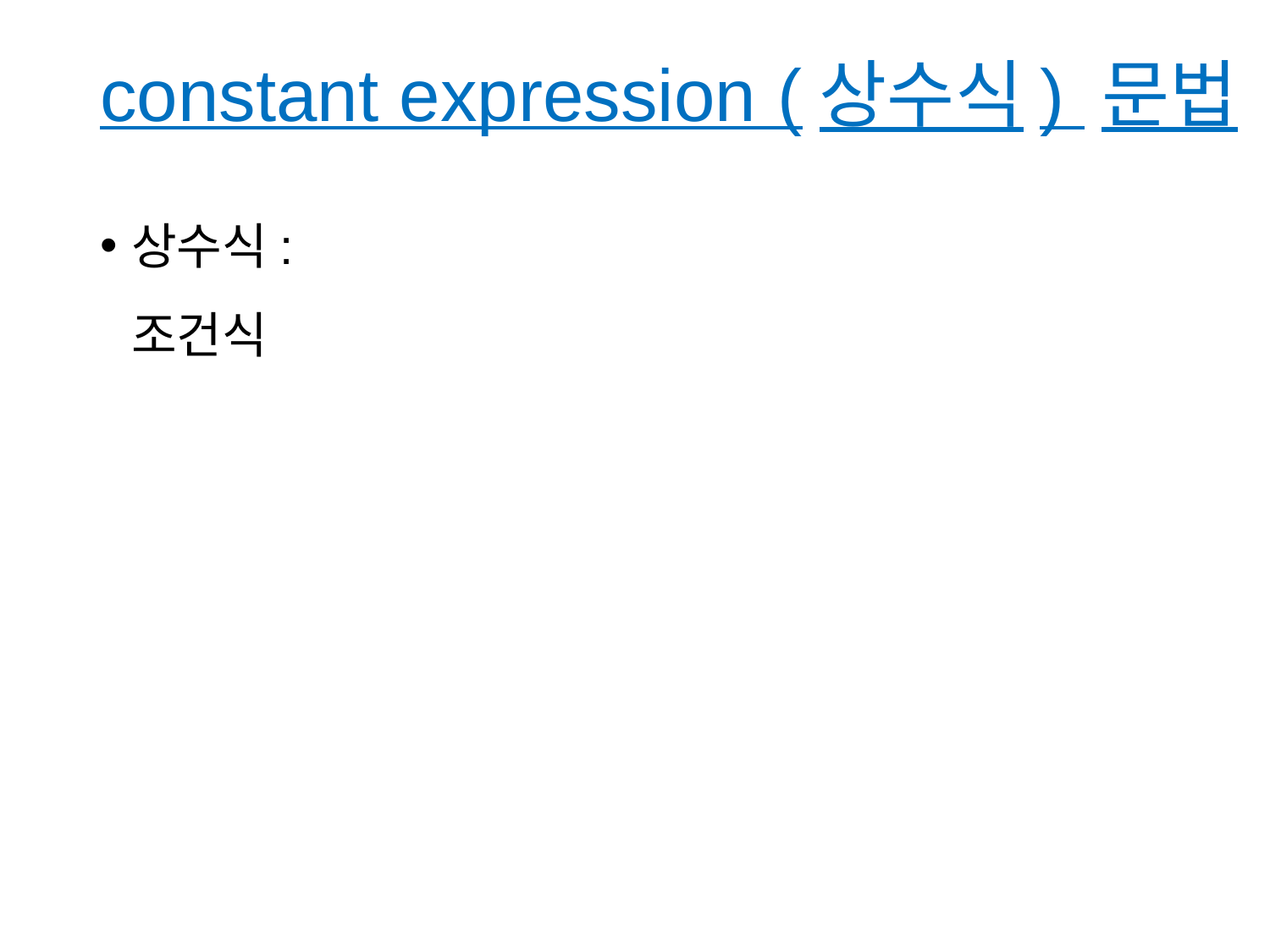

# constant expression (상수식) 문법
상수식:
조건식